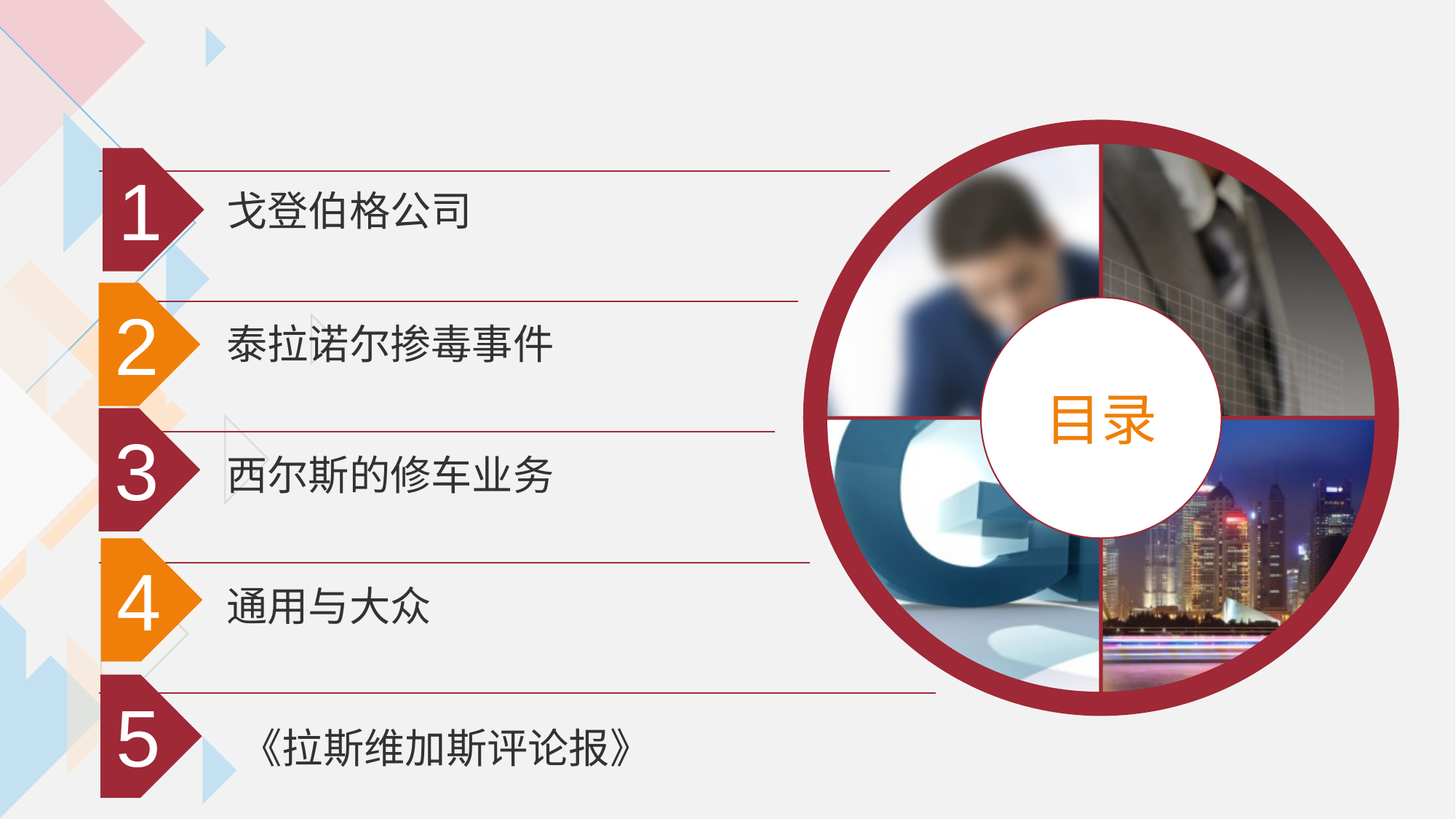

目录
1

戈登伯格公司
2

泰拉诺尔掺毒事件
3

西尔斯的修车业务
4

通用与大众
5

《拉斯维加斯评论报》